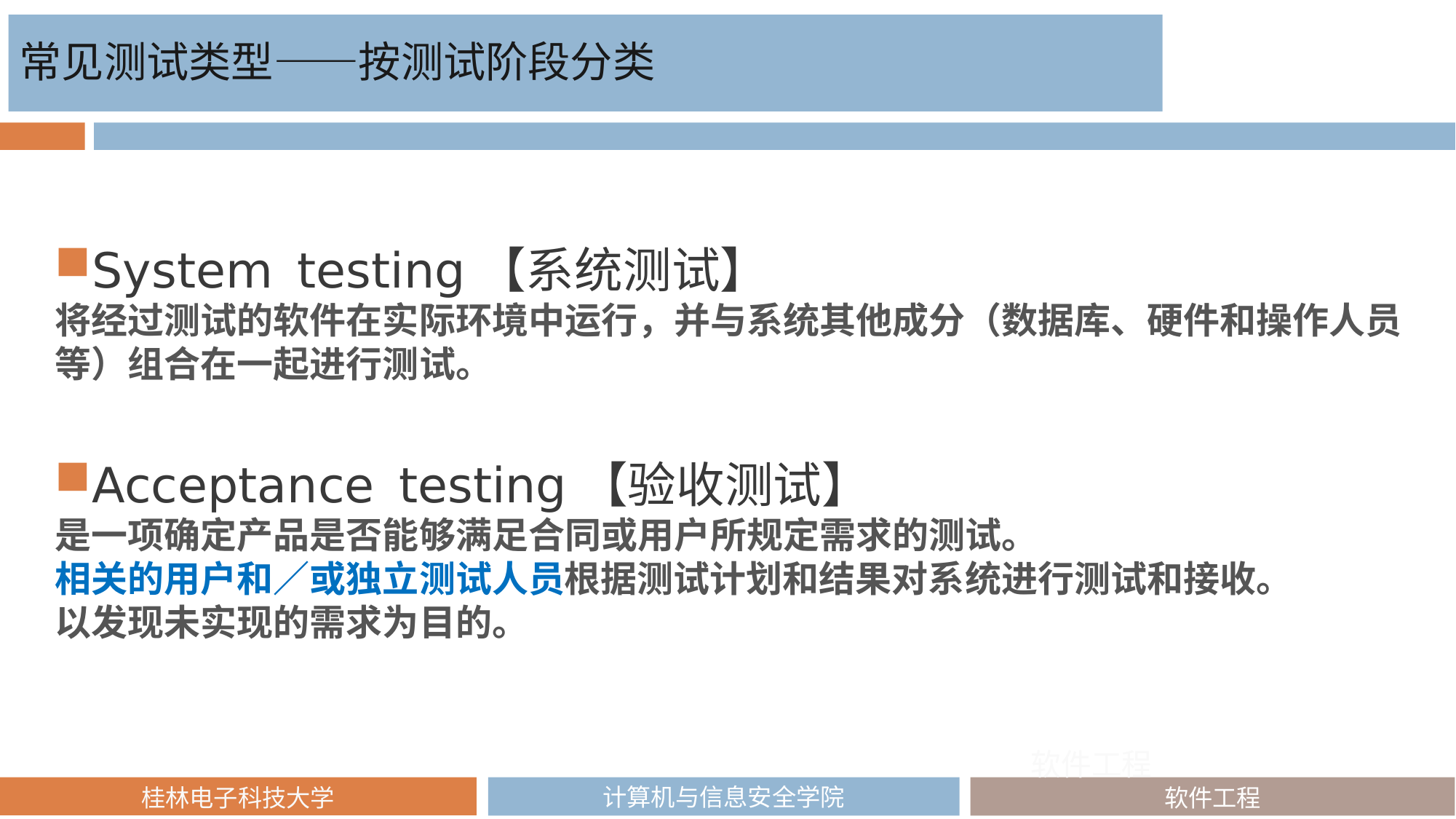

常见测试类型——按测试阶段分类

System testing【系统测试】
将经过测试的软件在实际环境中运行，并与系统其他成分（数据库、硬件和操作人员等）组合在一起进行测试。
Acceptance testing【验收测试】
是一项确定产品是否能够满足合同或用户所规定需求的测试。
相关的用户和／或独立测试人员根据测试计划和结果对系统进行测试和接收。
以发现未实现的需求为目的。
软件工程